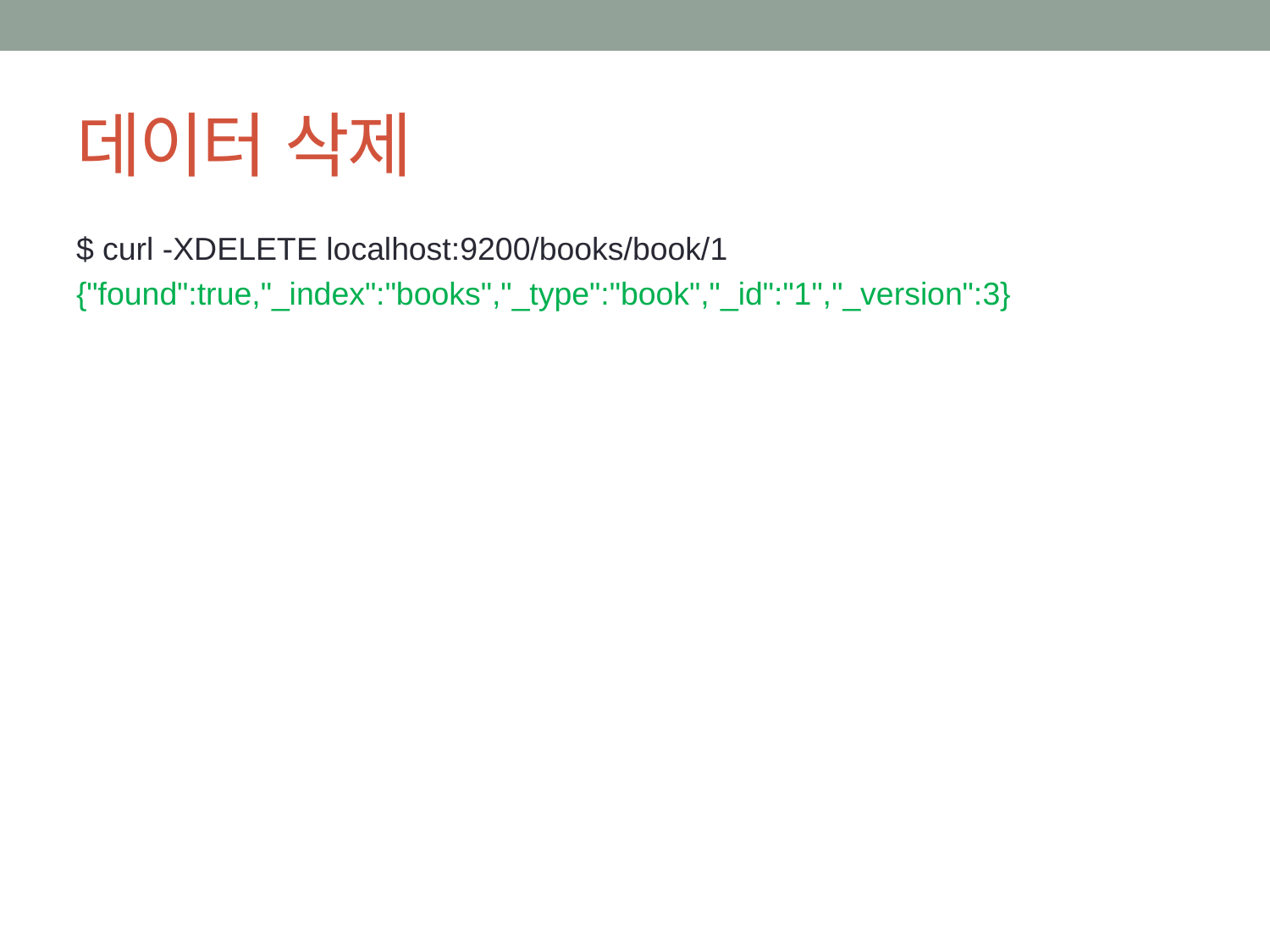

# 데이터 삭제
$ curl -XDELETE localhost:9200/books/book/1
{"found":true,"_index":"books","_type":"book","_id":"1","_version":3}